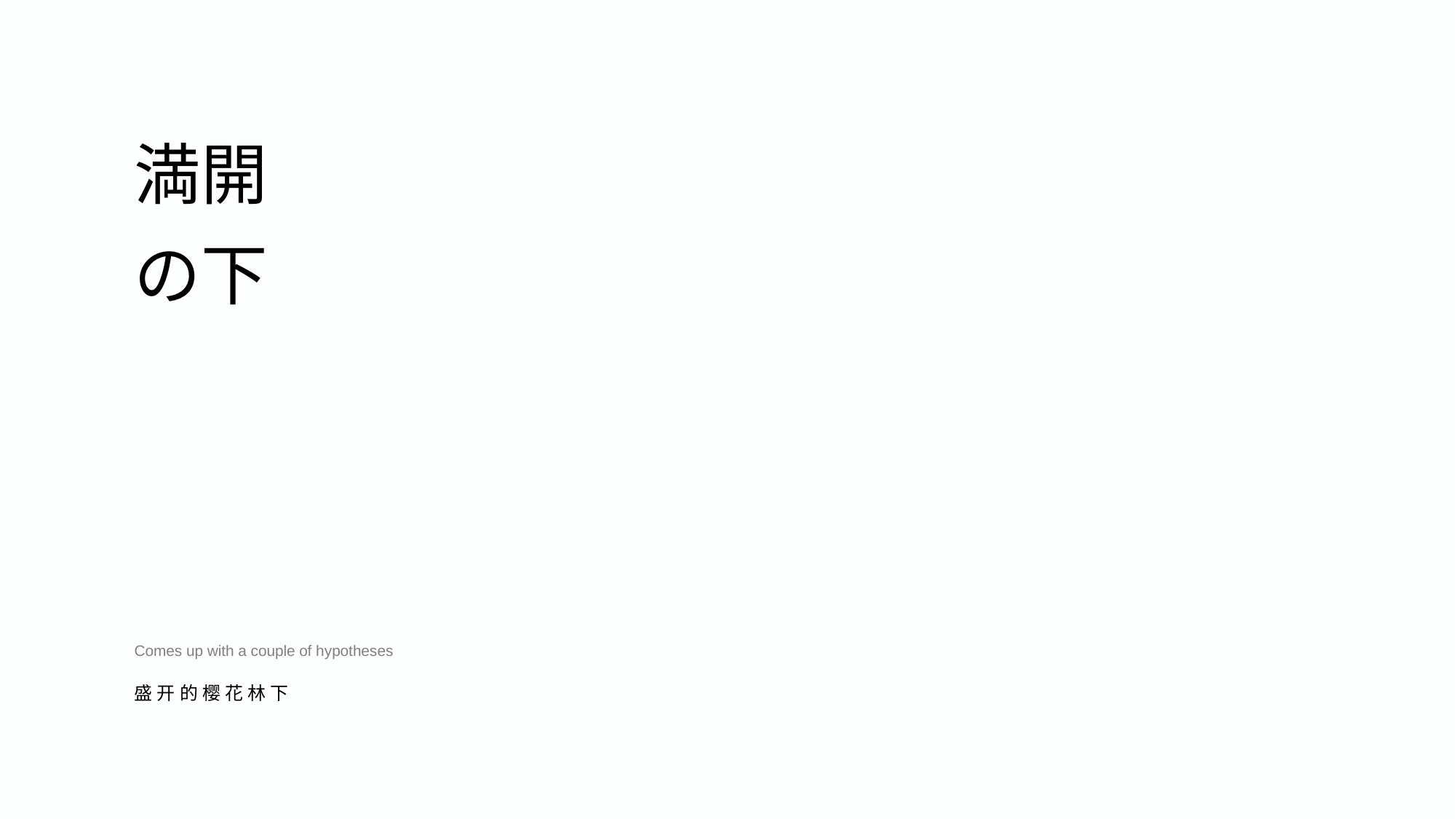

# 満開の下

Comes up with a couple of hypotheses
盛开的樱花林下